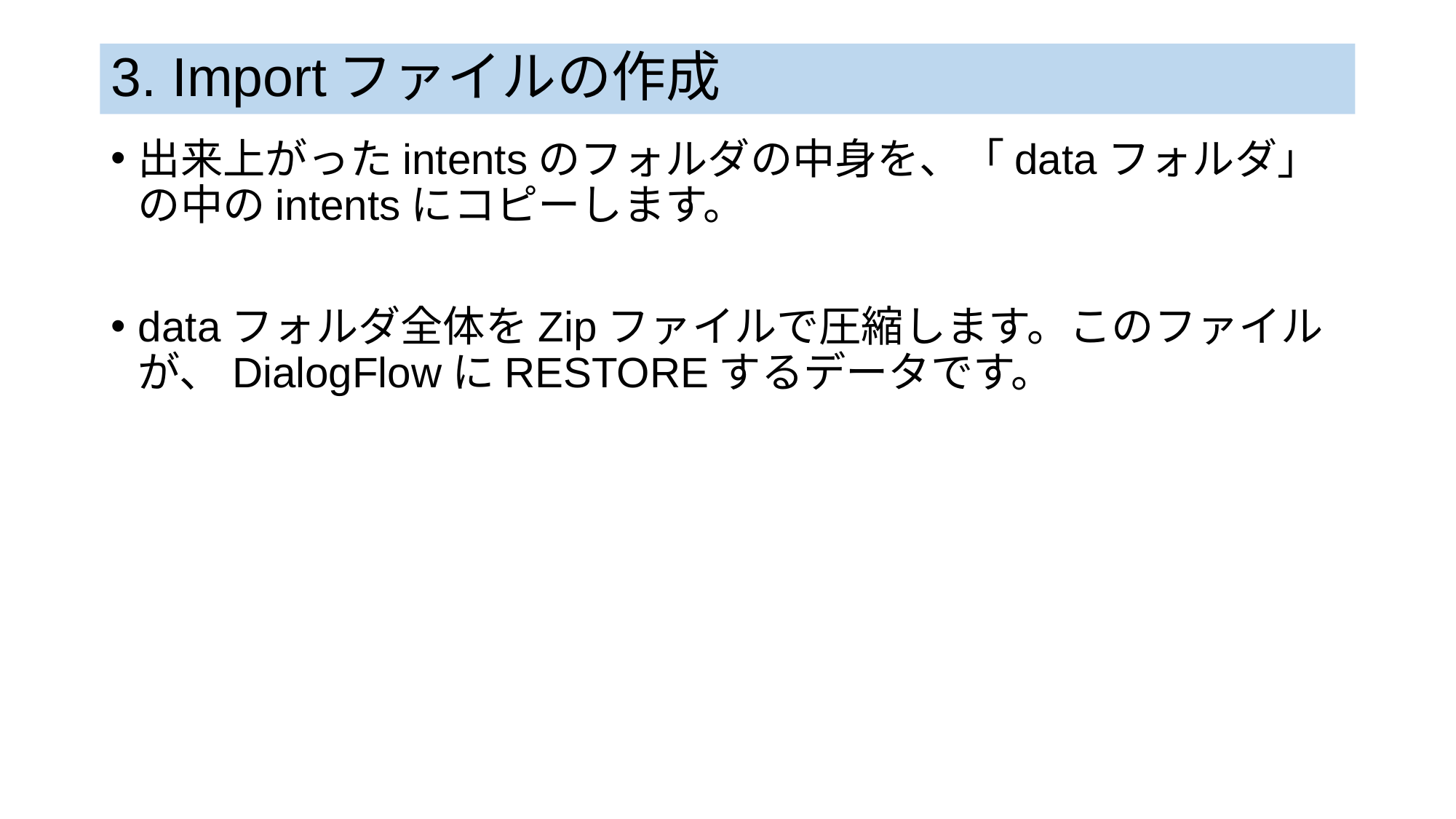

# 3. Importファイルの作成
出来上がったintentsのフォルダの中身を、「dataフォルダ」の中のintentsにコピーします。

dataフォルダ全体をZipファイルで圧縮します。このファイルが、DialogFlowにRESTOREするデータです。